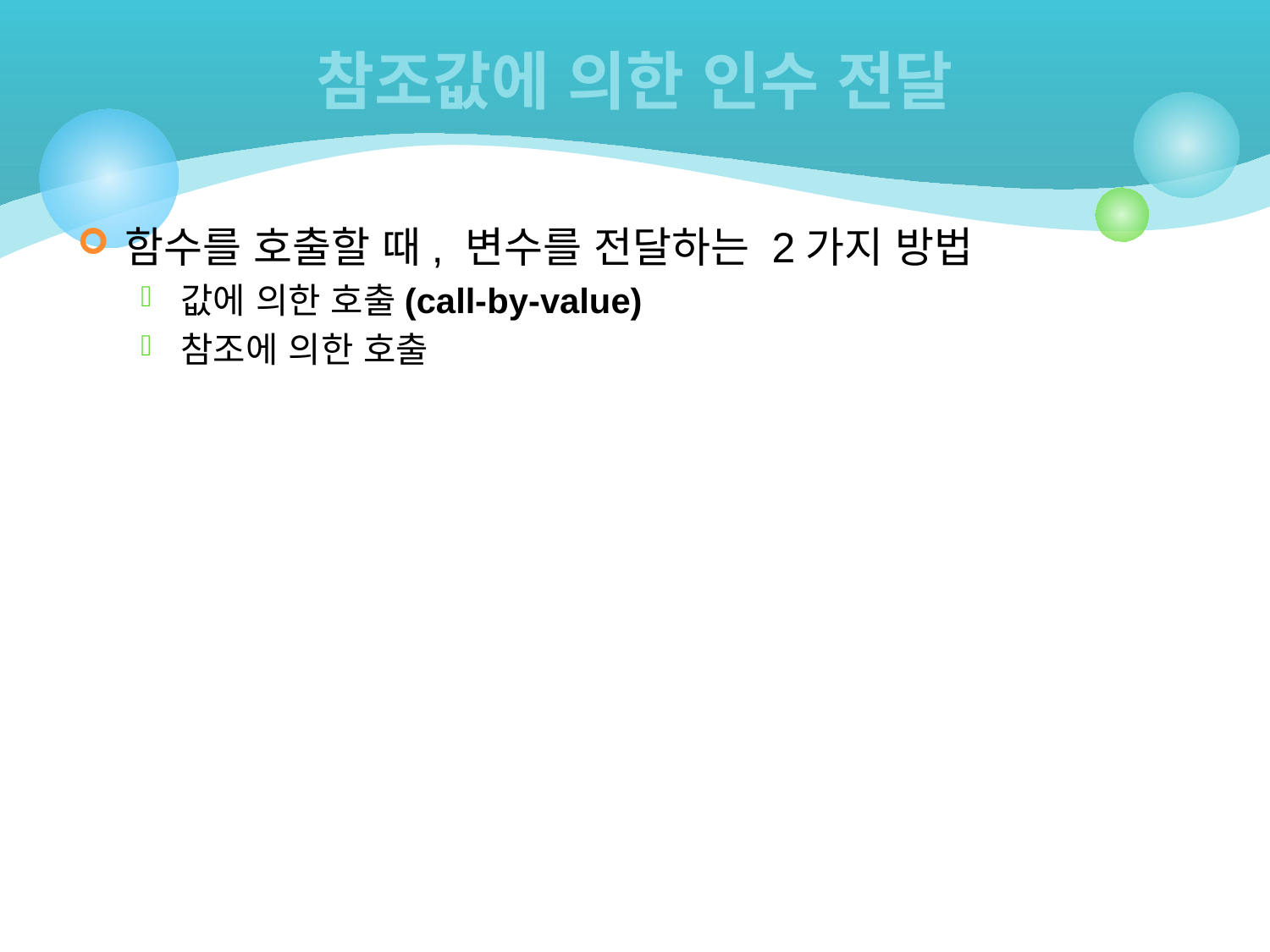

# 참조값에 의한 인수 전달
함수를 호출할 때, 변수를 전달하는 2가지 방법
값에 의한 호출(call-by-value)
참조에 의한 호출